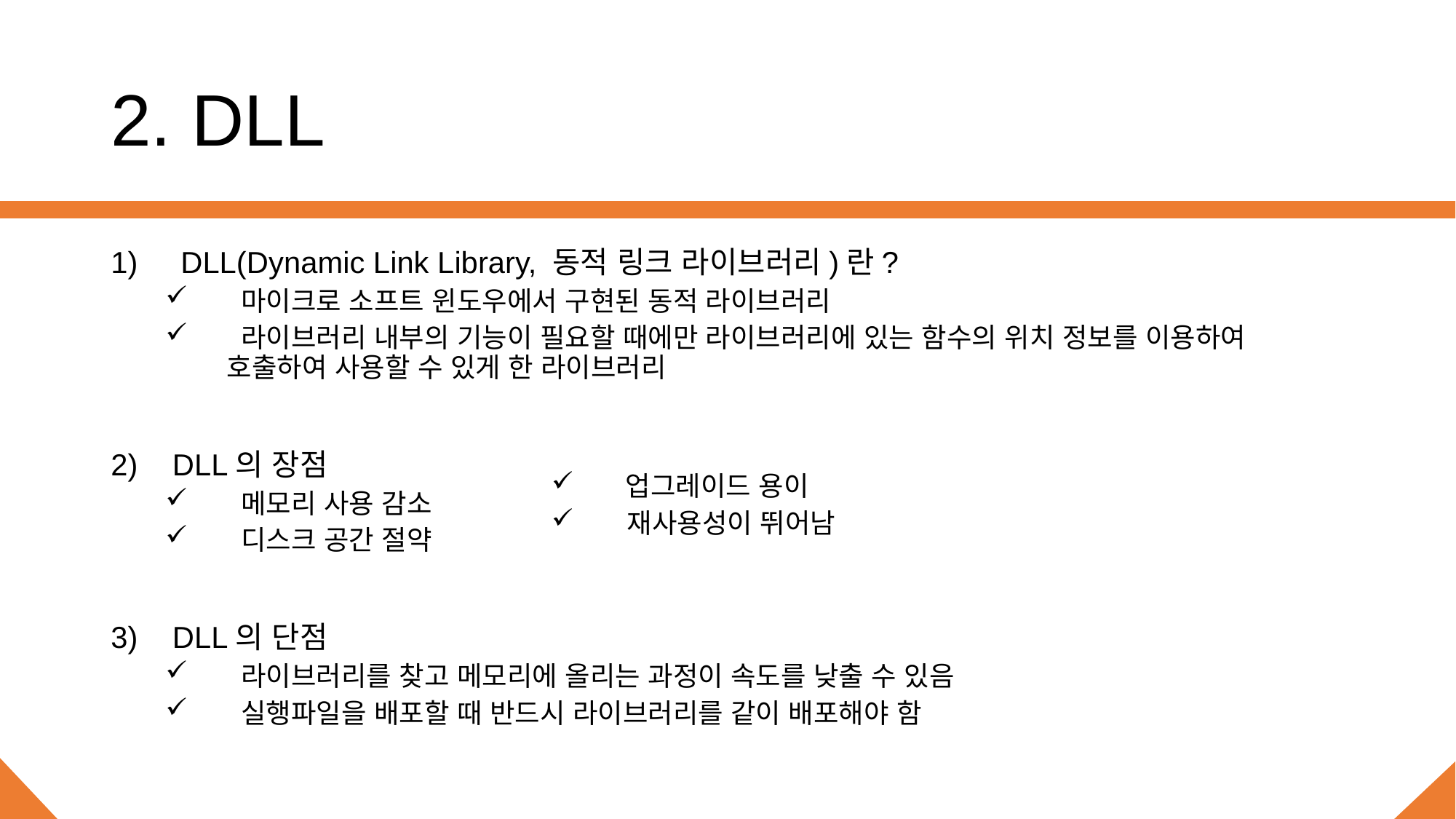

# 2. DLL
 DLL(Dynamic Link Library, 동적 링크 라이브러리)란?
 마이크로 소프트 윈도우에서 구현된 동적 라이브러리
 라이브러리 내부의 기능이 필요할 때에만 라이브러리에 있는 함수의 위치 정보를 이용하여 호출하여 사용할 수 있게 한 라이브러리

DLL의 장점
 메모리 사용 감소
 디스크 공간 절약

DLL의 단점
 라이브러리를 찾고 메모리에 올리는 과정이 속도를 낮출 수 있음
 실행파일을 배포할 때 반드시 라이브러리를 같이 배포해야 함
 업그레이드 용이
 재사용성이 뛰어남